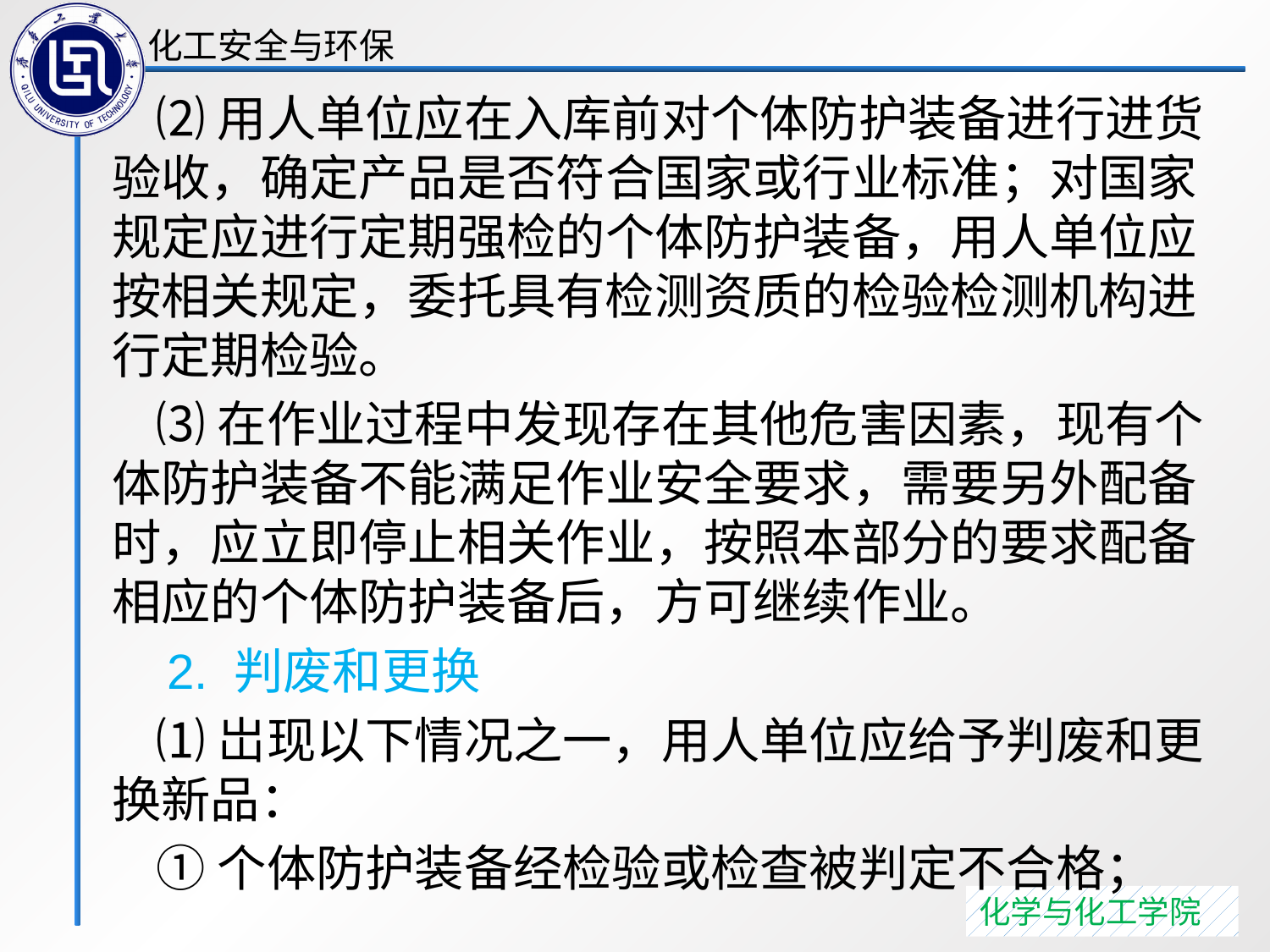

⑵用人单位应在入库前对个体防护装备进行进货验收，确定产品是否符合国家或行业标准；对国家规定应进行定期强检的个体防护装备，用人单位应按相关规定，委托具有检测资质的检验检测机构进行定期检验。
    ⑶在作业过程中发现存在其他危害因素，现有个体防护装备不能满足作业安全要求，需要另外配备时，应立即停止相关作业，按照本部分的要求配备相应的个体防护装备后，方可继续作业。
    2. 判废和更换
    ⑴岀现以下情况之一，用人单位应给予判废和更换新品：
    ①个体防护装备经检验或检查被判定不合格；